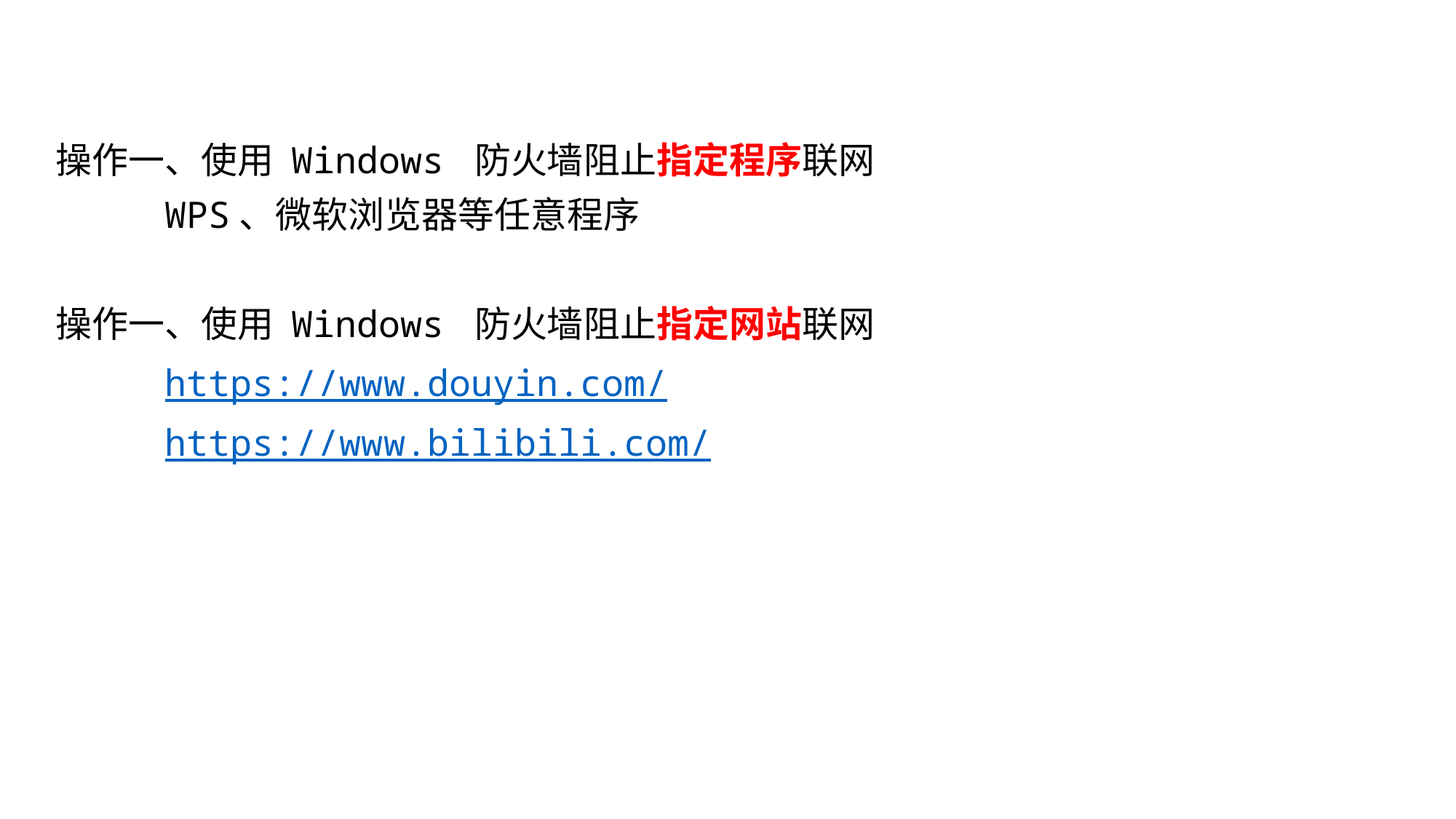

操作一、使用 Windows 防火墙阻止指定程序联网
	WPS、微软浏览器等任意程序

操作一、使用 Windows 防火墙阻止指定网站联网
	https://www.douyin.com/
	https://www.bilibili.com/